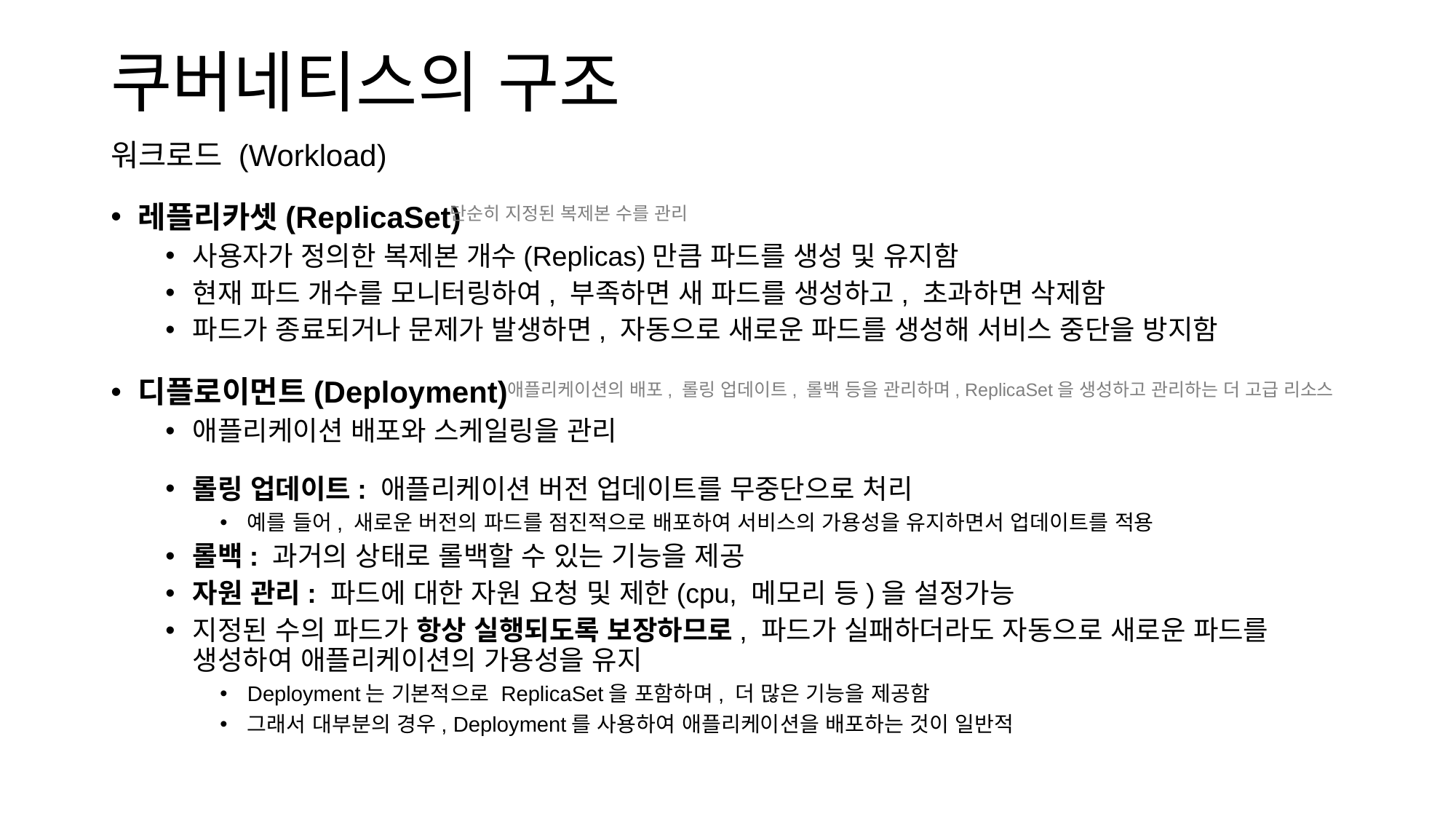

쿠버네티스의 구조
워크로드 (Workload)
레플리카셋(ReplicaSet)
사용자가 정의한 복제본 개수(Replicas)만큼 파드를 생성 및 유지함
현재 파드 개수를 모니터링하여, 부족하면 새 파드를 생성하고, 초과하면 삭제함
파드가 종료되거나 문제가 발생하면, 자동으로 새로운 파드를 생성해 서비스 중단을 방지함
단순히 지정된 복제본 수를 관리
디플로이먼트(Deployment)
애플리케이션 배포와 스케일링을 관리

롤링 업데이트: 애플리케이션 버전 업데이트를 무중단으로 처리
예를 들어, 새로운 버전의 파드를 점진적으로 배포하여 서비스의 가용성을 유지하면서 업데이트를 적용
롤백: 과거의 상태로 롤백할 수 있는 기능을 제공
자원 관리: 파드에 대한 자원 요청 및 제한(cpu, 메모리 등)을 설정가능
지정된 수의 파드가 항상 실행되도록 보장하므로, 파드가 실패하더라도 자동으로 새로운 파드를 생성하여 애플리케이션의 가용성을 유지
Deployment는 기본적으로 ReplicaSet을 포함하며, 더 많은 기능을 제공함
그래서 대부분의 경우, Deployment를 사용하여 애플리케이션을 배포하는 것이 일반적
애플리케이션의 배포, 롤링 업데이트, 롤백 등을 관리하며, ReplicaSet을 생성하고 관리하는 더 고급 리소스